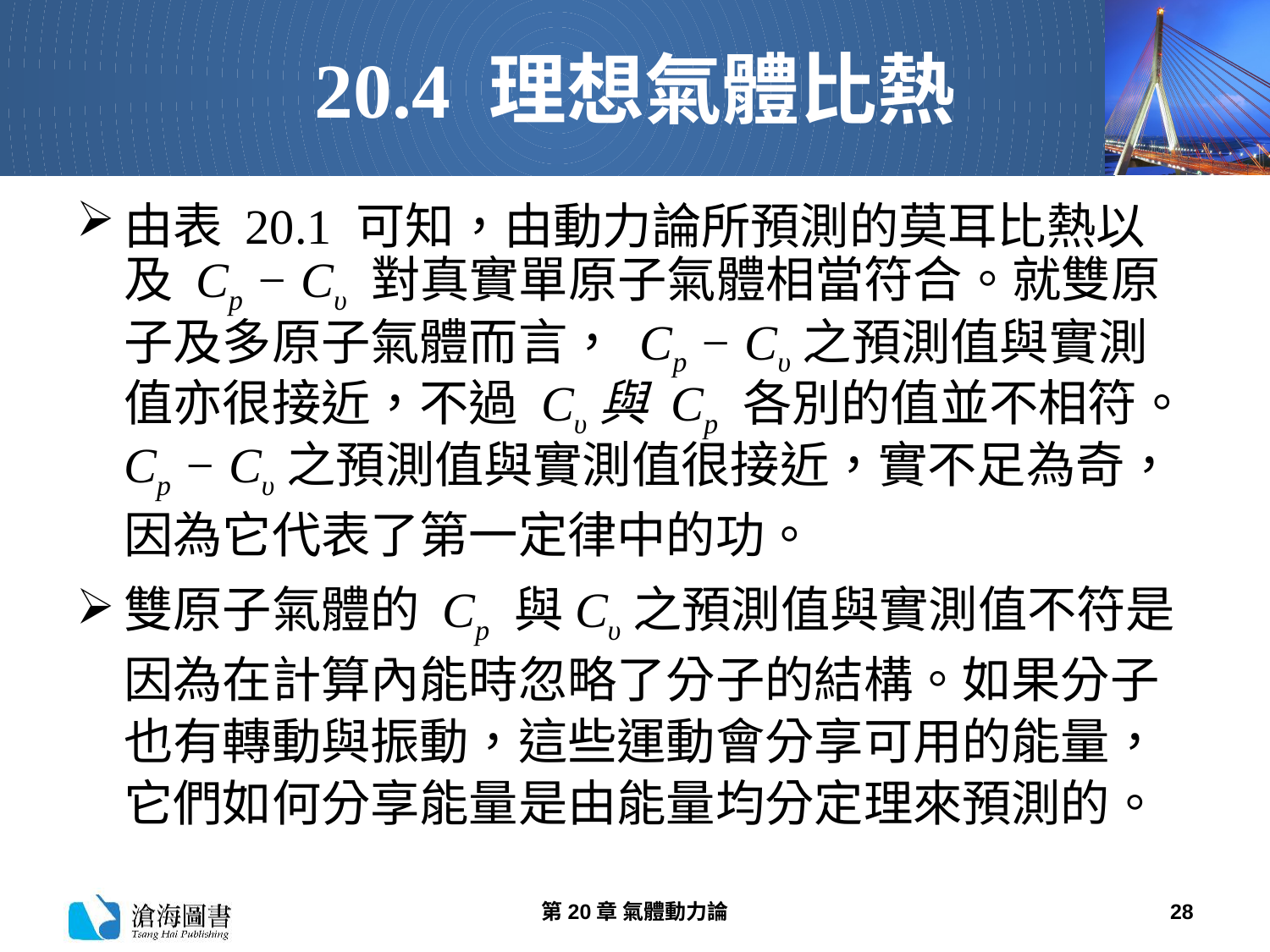

# 20.4 理想氣體比熱
由表 20.1 可知，由動力論所預測的莫耳比熱以及 Cp − Cυ 對真實單原子氣體相當符合。就雙原子及多原子氣體而言， Cp − Cυ之預測值與實測值亦很接近，不過 Cυ與 Cp 各別的值並不相符。 Cp − Cυ之預測值與實測值很接近，實不足為奇，因為它代表了第一定律中的功。
雙原子氣體的 Cp 與Cυ之預測值與實測值不符是因為在計算內能時忽略了分子的結構。如果分子也有轉動與振動，這些運動會分享可用的能量，它們如何分享能量是由能量均分定理來預測的。

第20章 氣體動力論
28